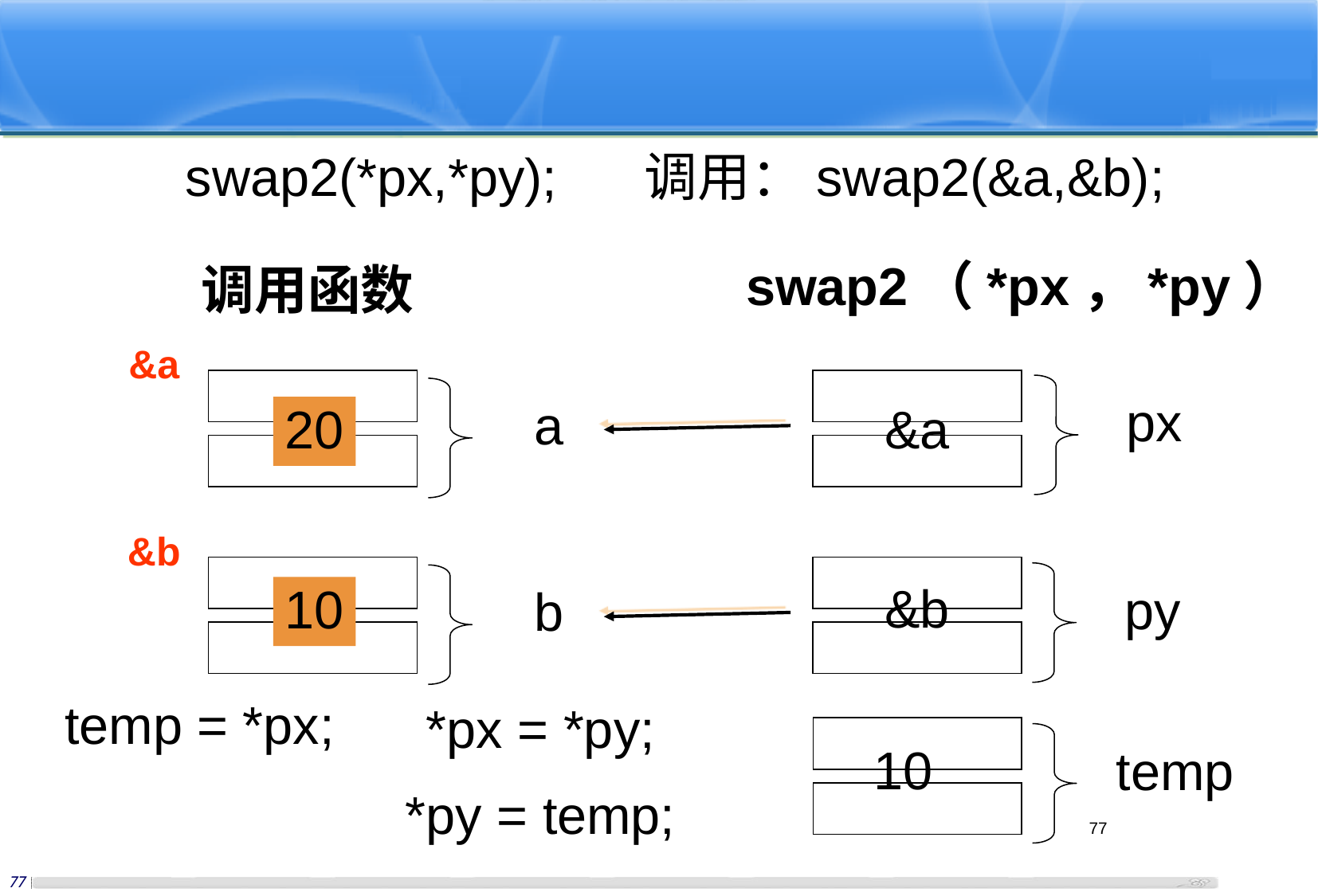

swap2(*px,*py);     调用：swap2(&a,&b);
swap2（*px，*py）
调用函数
   &a

a
10

px
20
&a

   &b

10
&b
py
b
20

temp = *px;
*px = *py;

10
temp
*py = temp;

77